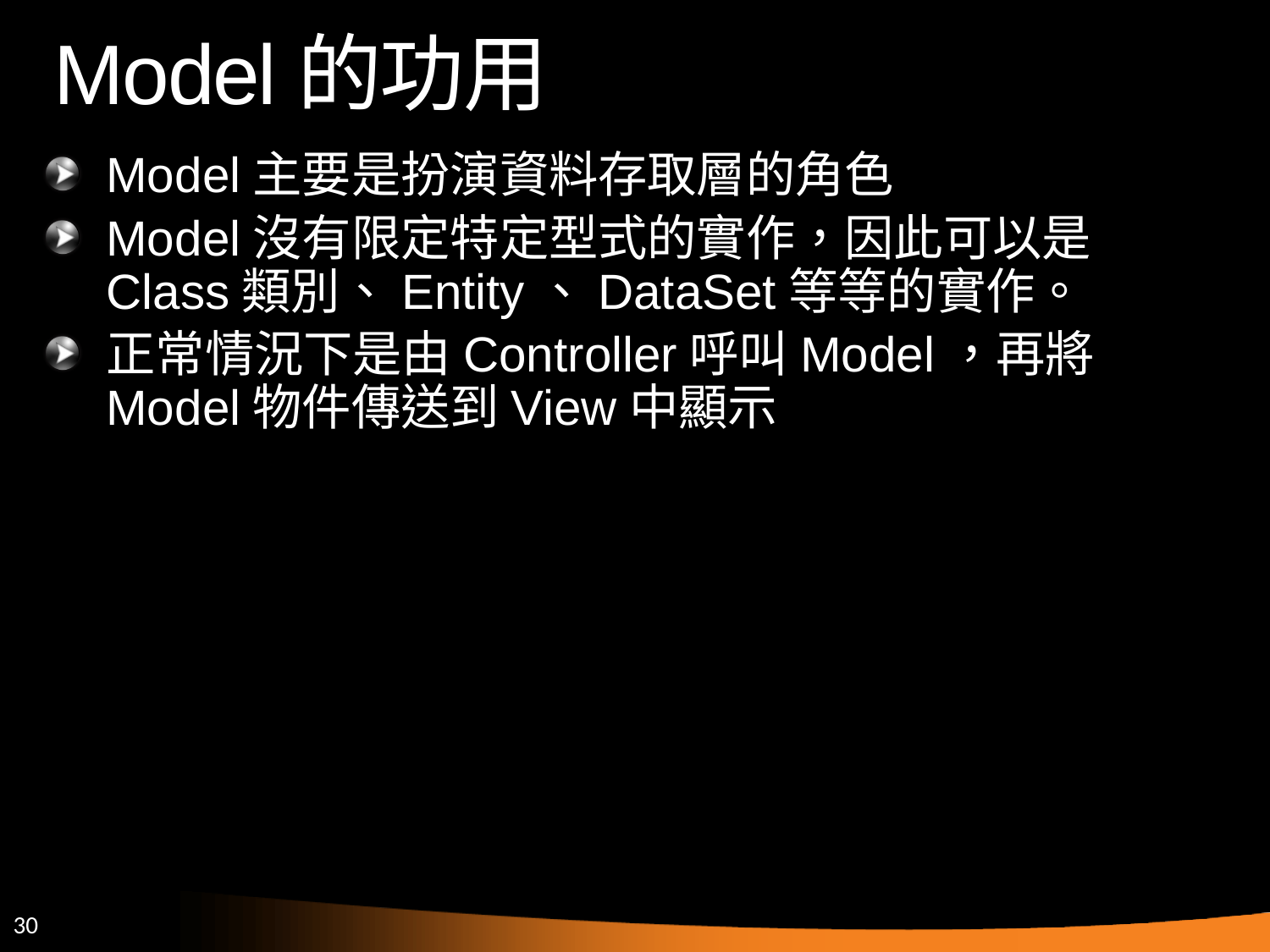

# Model的功用
Model主要是扮演資料存取層的角色
Model沒有限定特定型式的實作，因此可以是Class類別、Entity、DataSet等等的實作。
正常情況下是由Controller呼叫Model，再將Model物件傳送到View中顯示